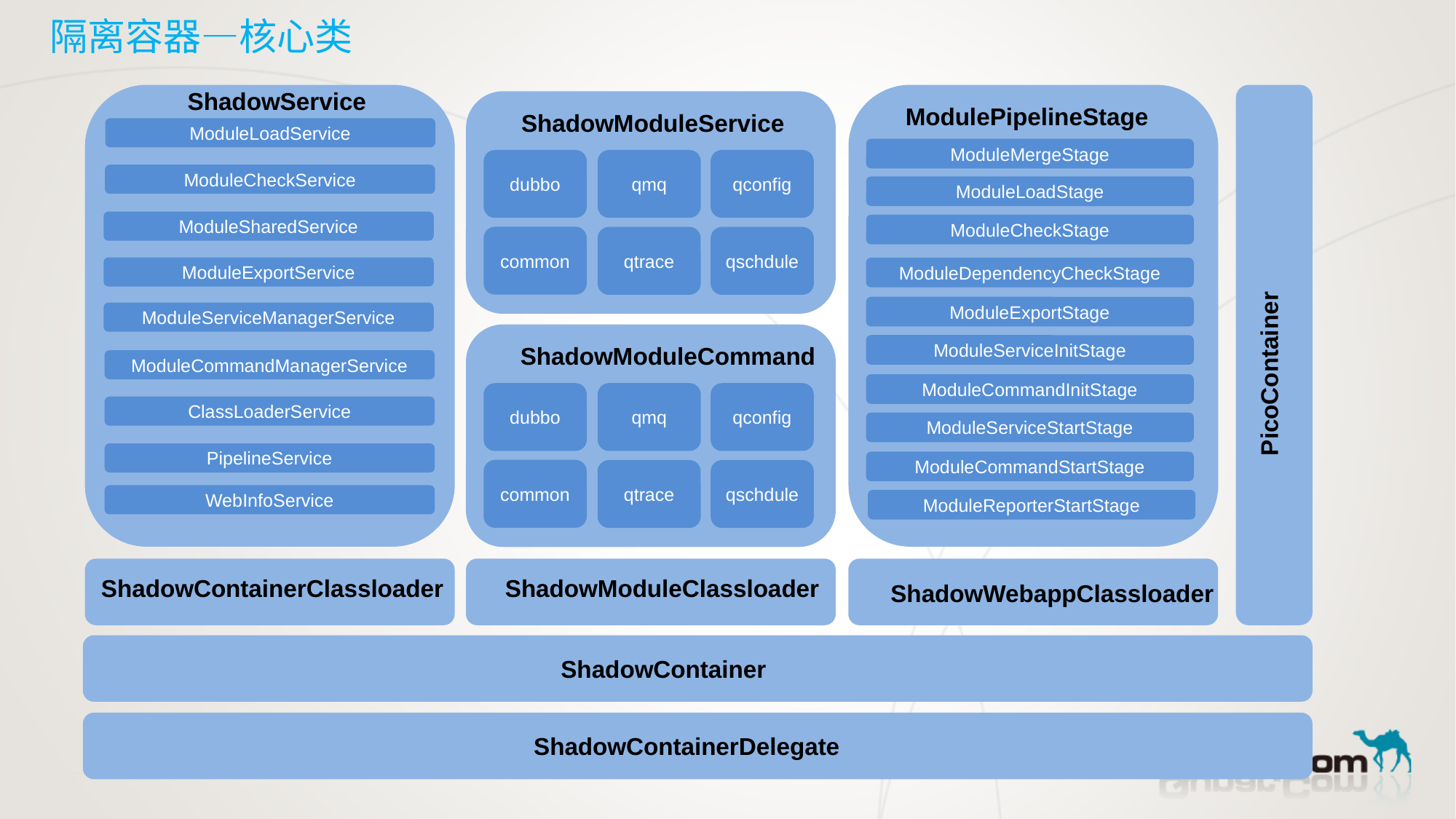

# 隔离容器—核心类
ShadowService

ModulePipelineStage
ShadowModuleService
ModuleLoadService
ModuleMergeStage
dubbo
qmq
qconfig
ModuleCheckService
ModuleLoadStage
ModuleSharedService
ModuleCheckStage
common
qtrace
qschdule
ModuleExportService
ModuleDependencyCheckStage
ModuleExportStage
ModuleServiceManagerService
PicoContainer

ModuleServiceInitStage
ShadowModuleCommand
ModuleCommandManagerService
ModuleCommandInitStage
dubbo
qmq
qconfig
ClassLoaderService
ModuleServiceStartStage
PipelineService
ModuleCommandStartStage
common
qtrace
qschdule
WebInfoService
ModuleReporterStartStage

ShadowContainerClassloader
ShadowModuleClassloader
ShadowWebappClassloader

ShadowContainer

ShadowContainerDelegate